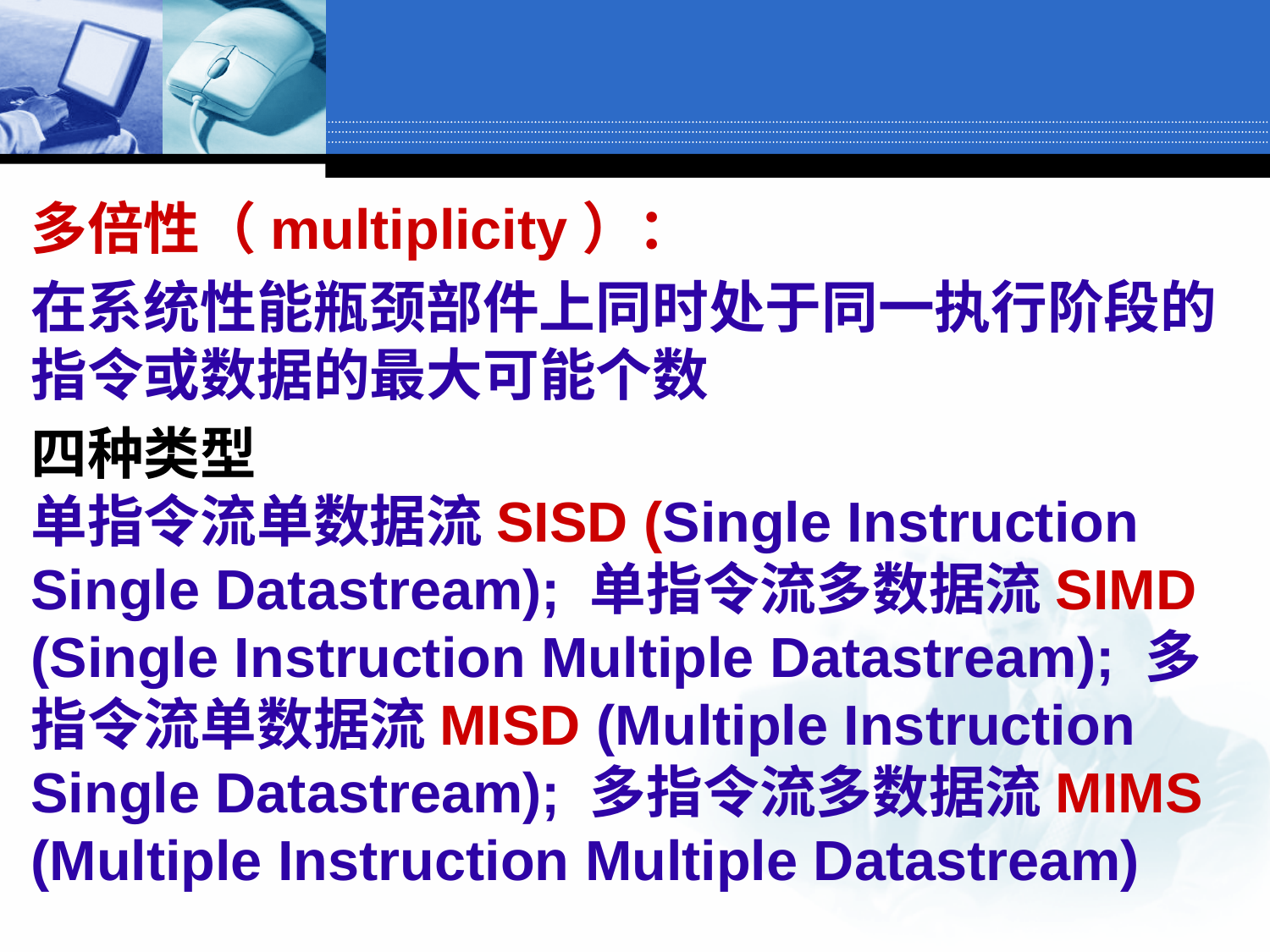

多倍性（multiplicity）：
    在系统性能瓶颈部件上同时处于同一执行阶段的指令或数据的最大可能个数
四种类型
单指令流单数据流SISD (Single Instruction Single Datastream); 单指令流多数据流SIMD (Single Instruction Multiple Datastream); 多指令流单数据流MISD (Multiple Instruction Single Datastream); 多指令流多数据流MIMS (Multiple Instruction Multiple Datastream)